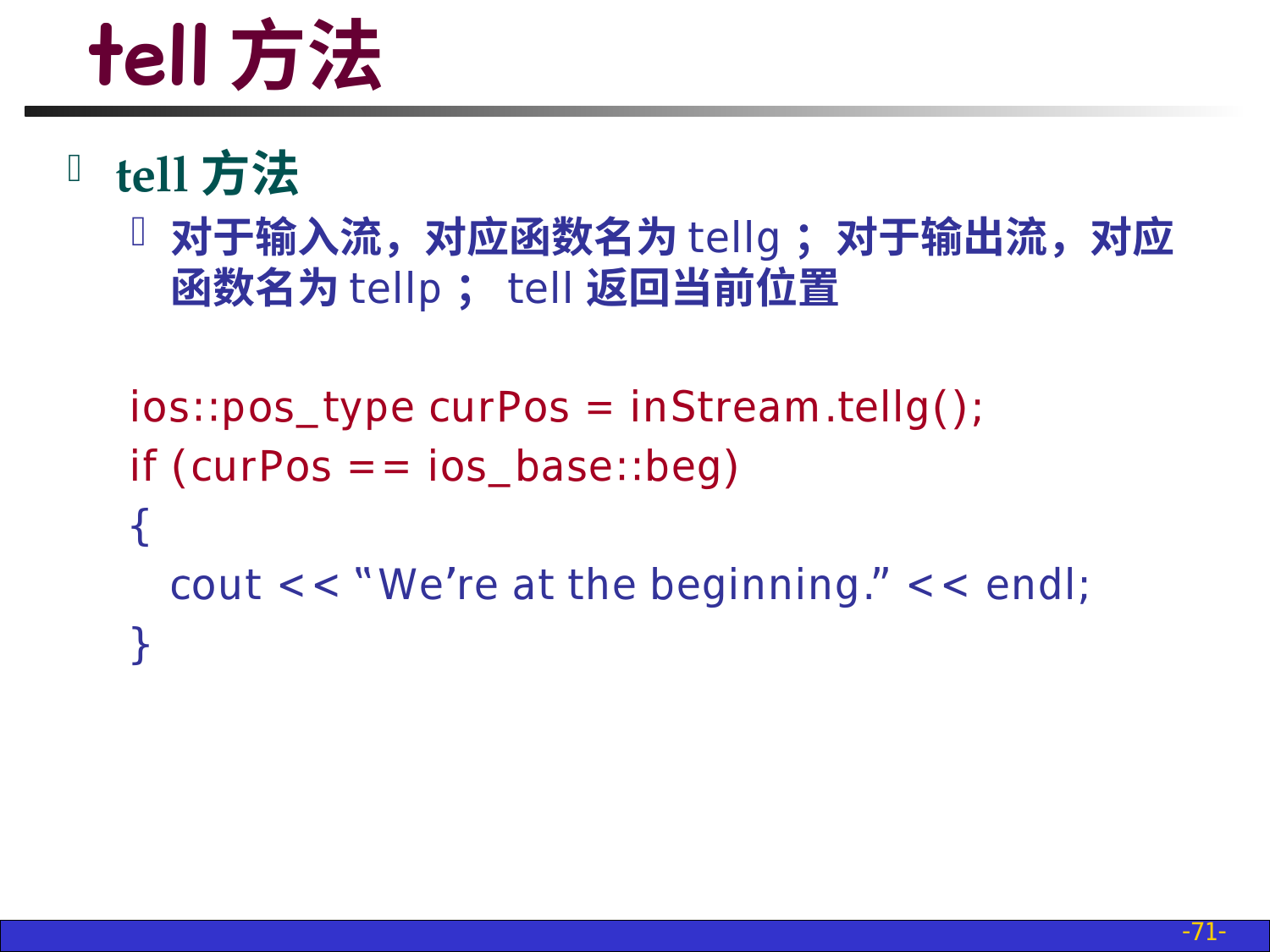

# tell方法
tell方法
对于输入流，对应函数名为tellg；对于输出流，对应函数名为tellp；tell返回当前位置

ios::pos_type curPos = inStream.tellg();
if (curPos == ios_base::beg)
{
	cout << “We’re at the beginning.” << endl;
}
-71-